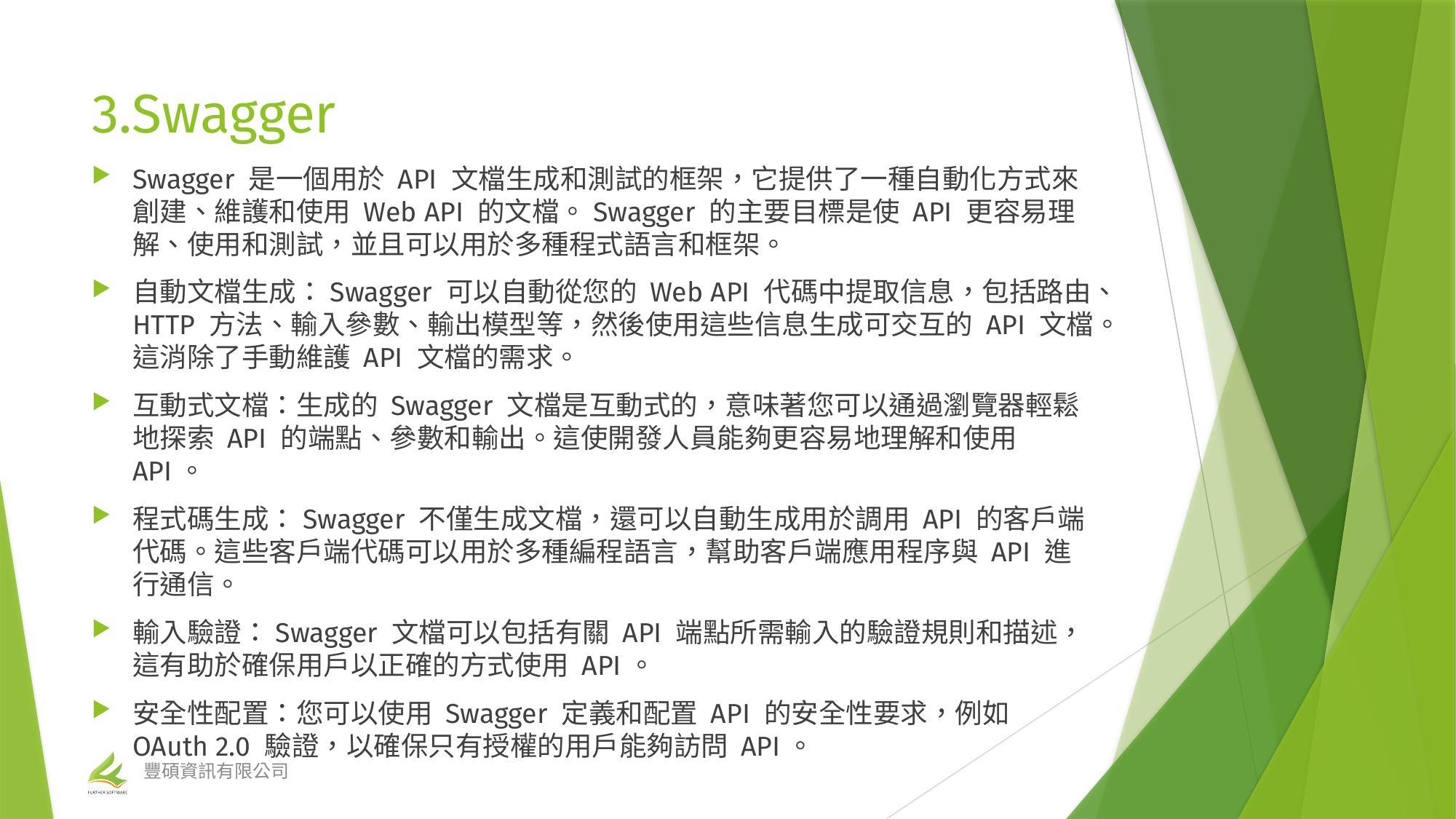

# 3.Swagger
Swagger 是一個用於 API 文檔生成和測試的框架，它提供了一種自動化方式來創建、維護和使用 Web API 的文檔。Swagger 的主要目標是使 API 更容易理解、使用和測試，並且可以用於多種程式語言和框架。
自動文檔生成：Swagger 可以自動從您的 Web API 代碼中提取信息，包括路由、HTTP 方法、輸入參數、輸出模型等，然後使用這些信息生成可交互的 API 文檔。這消除了手動維護 API 文檔的需求。
互動式文檔：生成的 Swagger 文檔是互動式的，意味著您可以通過瀏覽器輕鬆地探索 API 的端點、參數和輸出。這使開發人員能夠更容易地理解和使用 API。
程式碼生成：Swagger 不僅生成文檔，還可以自動生成用於調用 API 的客戶端代碼。這些客戶端代碼可以用於多種編程語言，幫助客戶端應用程序與 API 進行通信。
輸入驗證：Swagger 文檔可以包括有關 API 端點所需輸入的驗證規則和描述，這有助於確保用戶以正確的方式使用 API。
安全性配置：您可以使用 Swagger 定義和配置 API 的安全性要求，例如 OAuth 2.0 驗證，以確保只有授權的用戶能夠訪問 API。
豐碩資訊有限公司